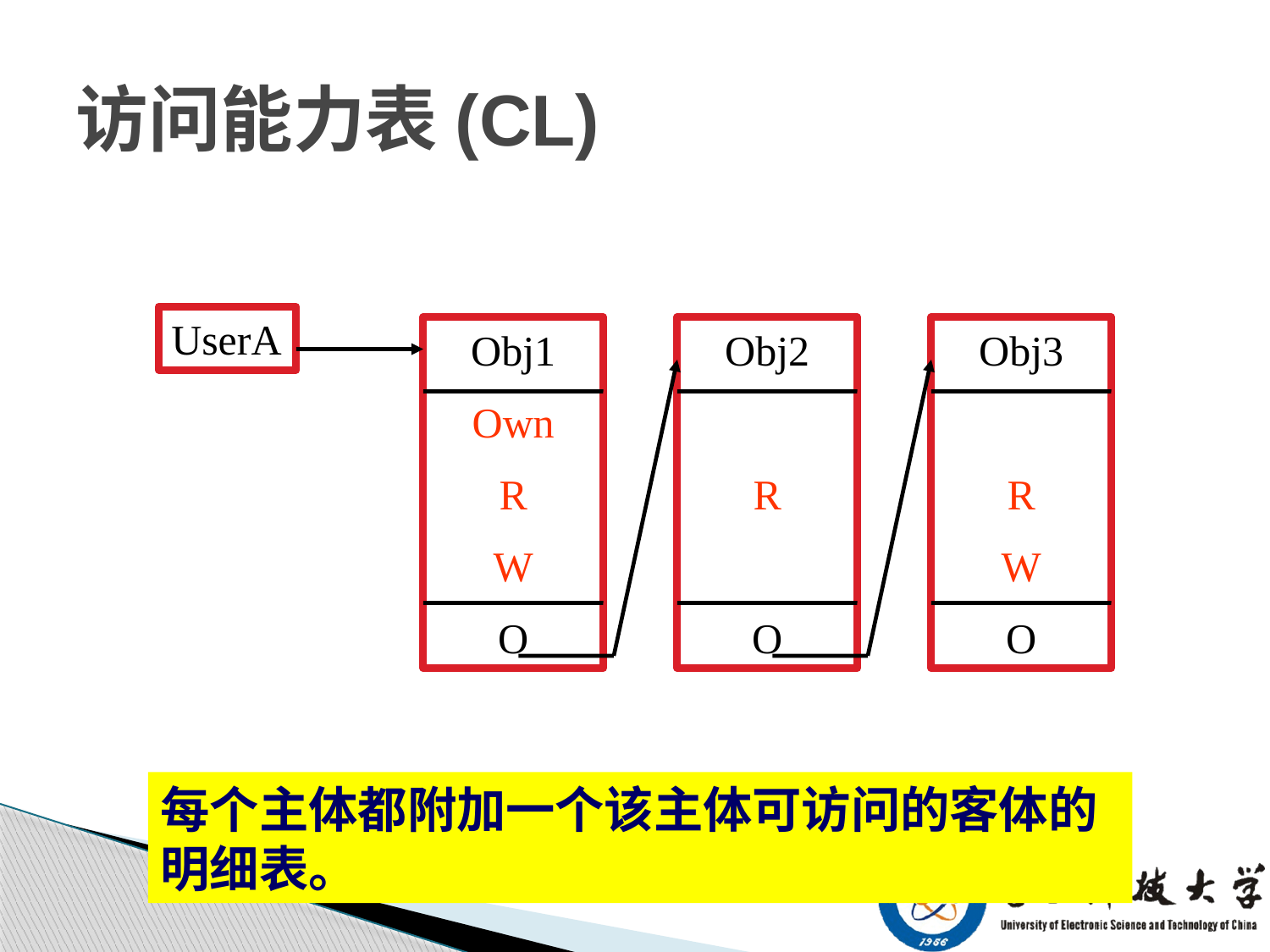

# 访问能力表(CL)

UserA
Obj1
Own
R
W
O
Obj2

R

O
Obj3

R
W
O

每个主体都附加一个该主体可访问的客体的明细表。